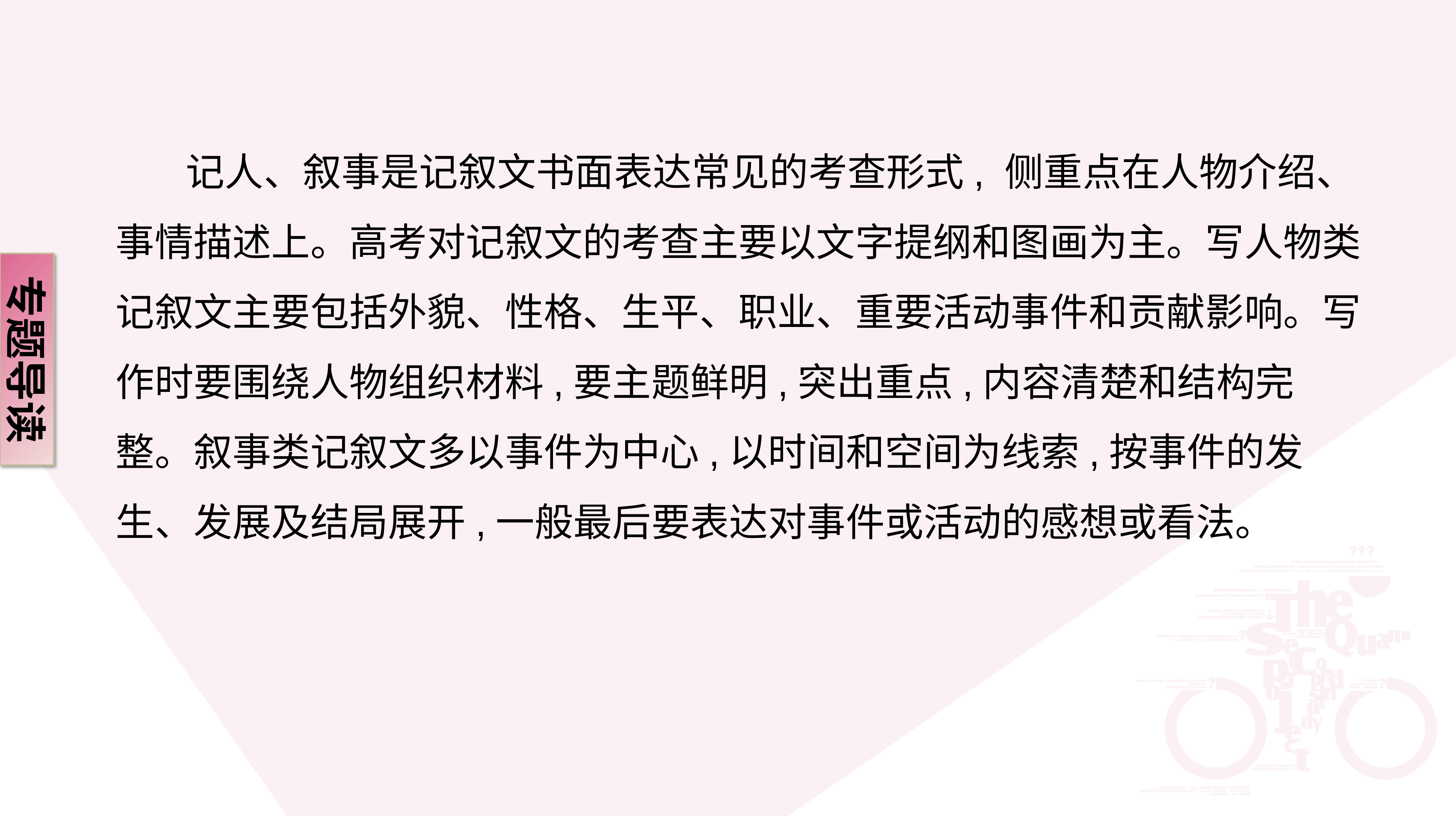

记人、叙事是记叙文书面表达常见的考查形式, 侧重点在人物介绍、事情描述上。高考对记叙文的考查主要以文字提纲和图画为主。写人物类记叙文主要包括外貌、性格、生平、职业、重要活动事件和贡献影响。写作时要围绕人物组织材料,要主题鲜明,突出重点,内容清楚和结构完整。叙事类记叙文多以事件为中心,以时间和空间为线索,按事件的发生、发展及结局展开,一般最后要表达对事件或活动的感想或看法。
专题导读